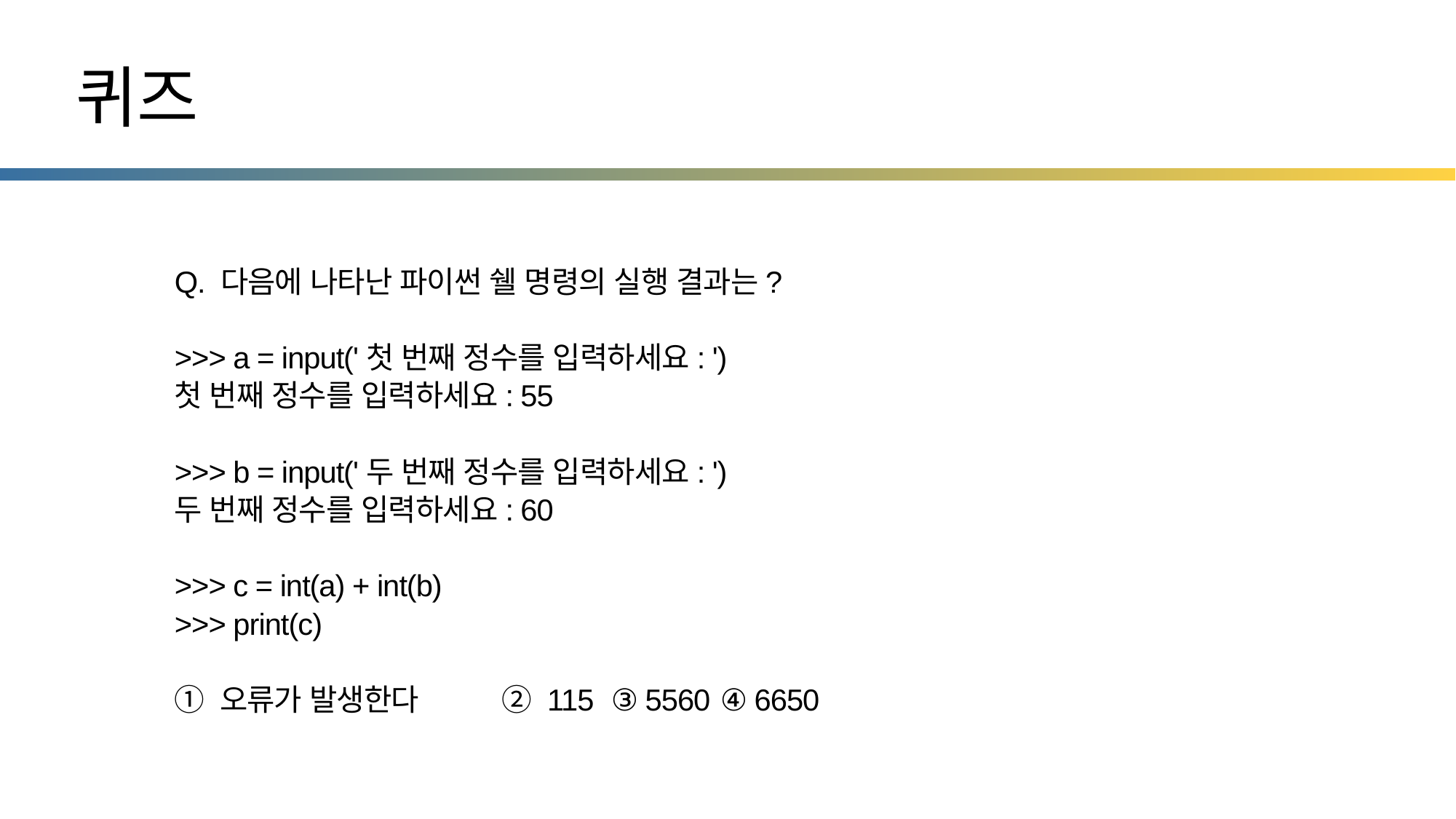

# 퀴즈
Q. 다음에 나타난 파이썬 쉘 명령의 실행 결과는?

>>> a = input('첫 번째 정수를 입력하세요: ')
첫 번째 정수를 입력하세요: 55

>>> b = input('두 번째 정수를 입력하세요: ')
두 번째 정수를 입력하세요: 60

>>> c = int(a) + int(b)
>>> print(c)

① 오류가 발생한다	② 115	③ 5560	④ 6650